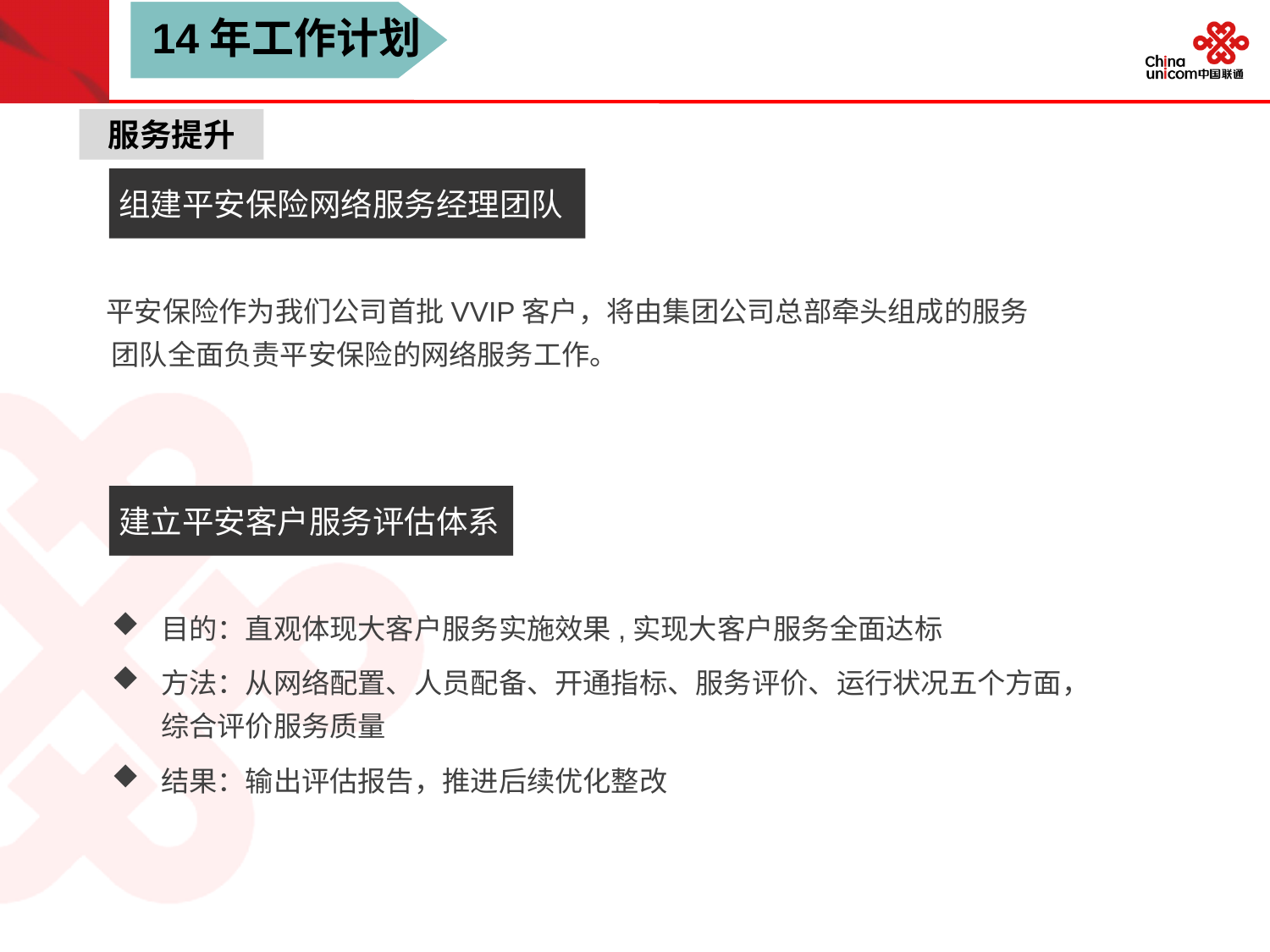

14年工作计划

服务提升
组建平安保险网络服务经理团队
       平安保险作为我们公司首批VVIP客户，将由集团公司总部牵头组成的服务团队全面负责平安保险的网络服务工作。
建立平安客户服务评估体系
目的：直观体现大客户服务实施效果,实现大客户服务全面达标
方法：从网络配置、人员配备、开通指标、服务评价、运行状况五个方面，综合评价服务质量
结果：输出评估报告，推进后续优化整改